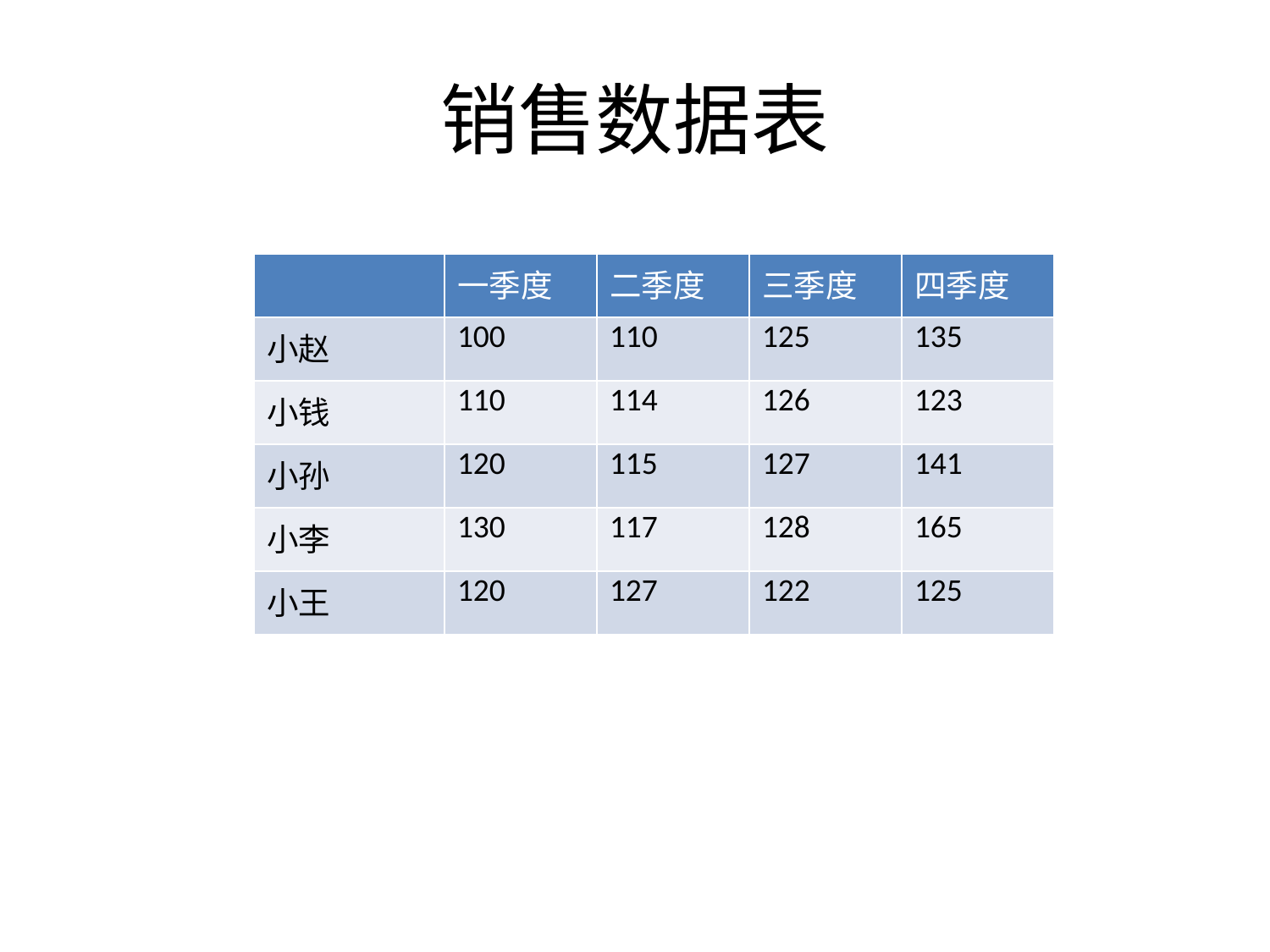

# 销售数据表
|  | 一季度 | 二季度 | 三季度 | 四季度 |
| --- | --- | --- | --- | --- |
| 小赵 | 100 | 110 | 125 | 135 |
| 小钱 | 110 | 114 | 126 | 123 |
| 小孙 | 120 | 115 | 127 | 141 |
| 小李 | 130 | 117 | 128 | 165 |
| 小王 | 120 | 127 | 122 | 125 |